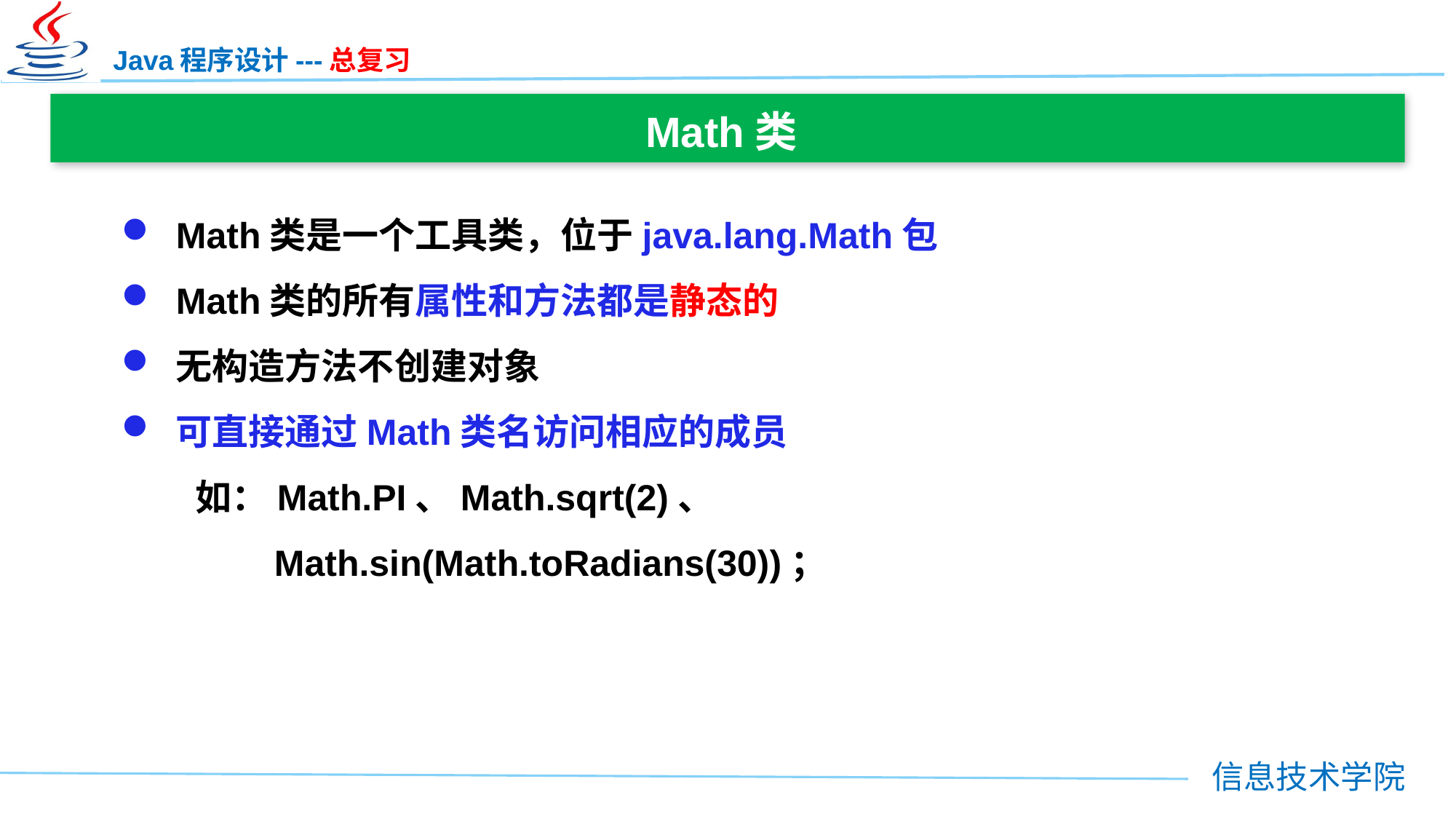

Math类
Math类是一个工具类，位于java.lang.Math包
Math类的所有属性和方法都是静态的
无构造方法不创建对象
可直接通过Math类名访问相应的成员
        如：Math.PI、Math.sqrt(2)、
               Math.sin(Math.toRadians(30))；